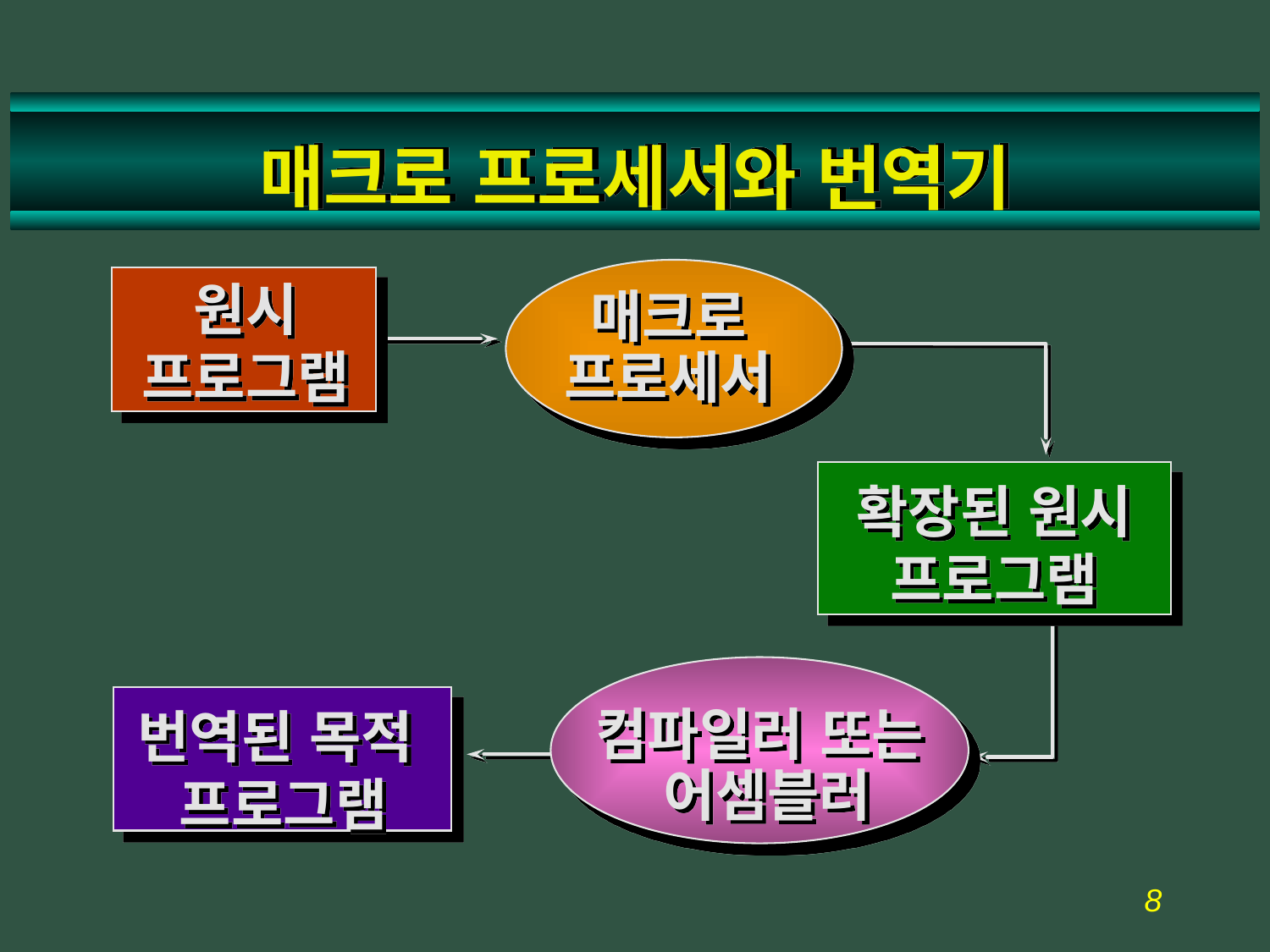

# 매크로 프로세서와 번역기

원시
프로그램
매크로
프로세서

확장된 원시
프로그램

번역된 목적
프로그램
컴파일러 또는
어셈블러

8